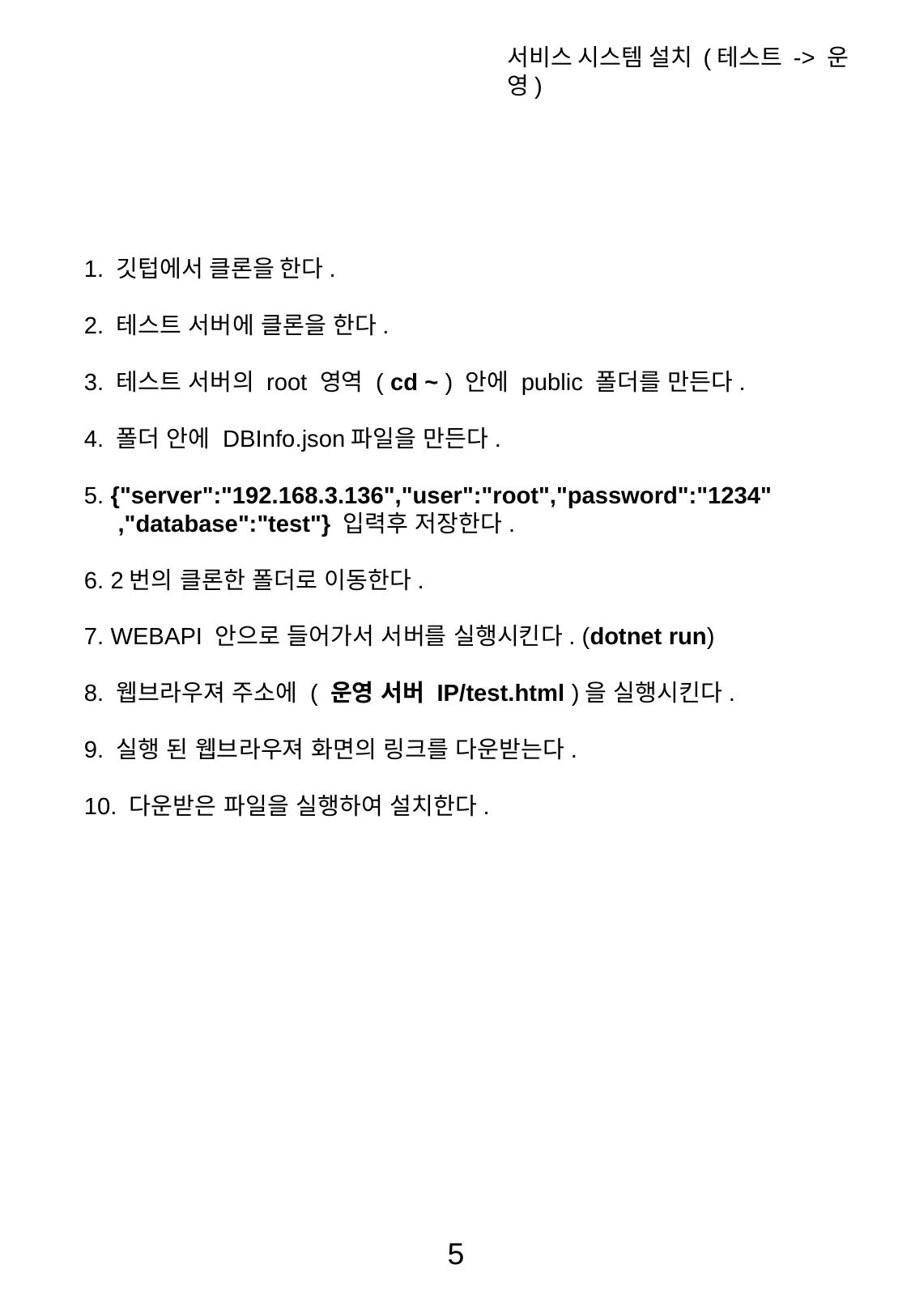

서비스 시스템 설치 (테스트 -> 운영)

1. 깃텁에서 클론을 한다.

2. 테스트 서버에 클론을 한다.

3. 테스트 서버의 root 영역 ( cd ~ ) 안에 public 폴더를 만든다.

4. 폴더 안에 DBInfo.json파일을 만든다.

5. {"server":"192.168.3.136","user":"root","password":"1234"
,"database":"test"} 입력후 저장한다.

6. 2번의 클론한 폴더로 이동한다.

7. WEBAPI 안으로 들어가서 서버를 실행시킨다. (dotnet run)

8. 웹브라우져 주소에 ( 운영 서버 IP/test.html )을 실행시킨다.

9. 실행 된 웹브라우져 화면의 링크를 다운받는다.

10. 다운받은 파일을 실행하여 설치한다.
5